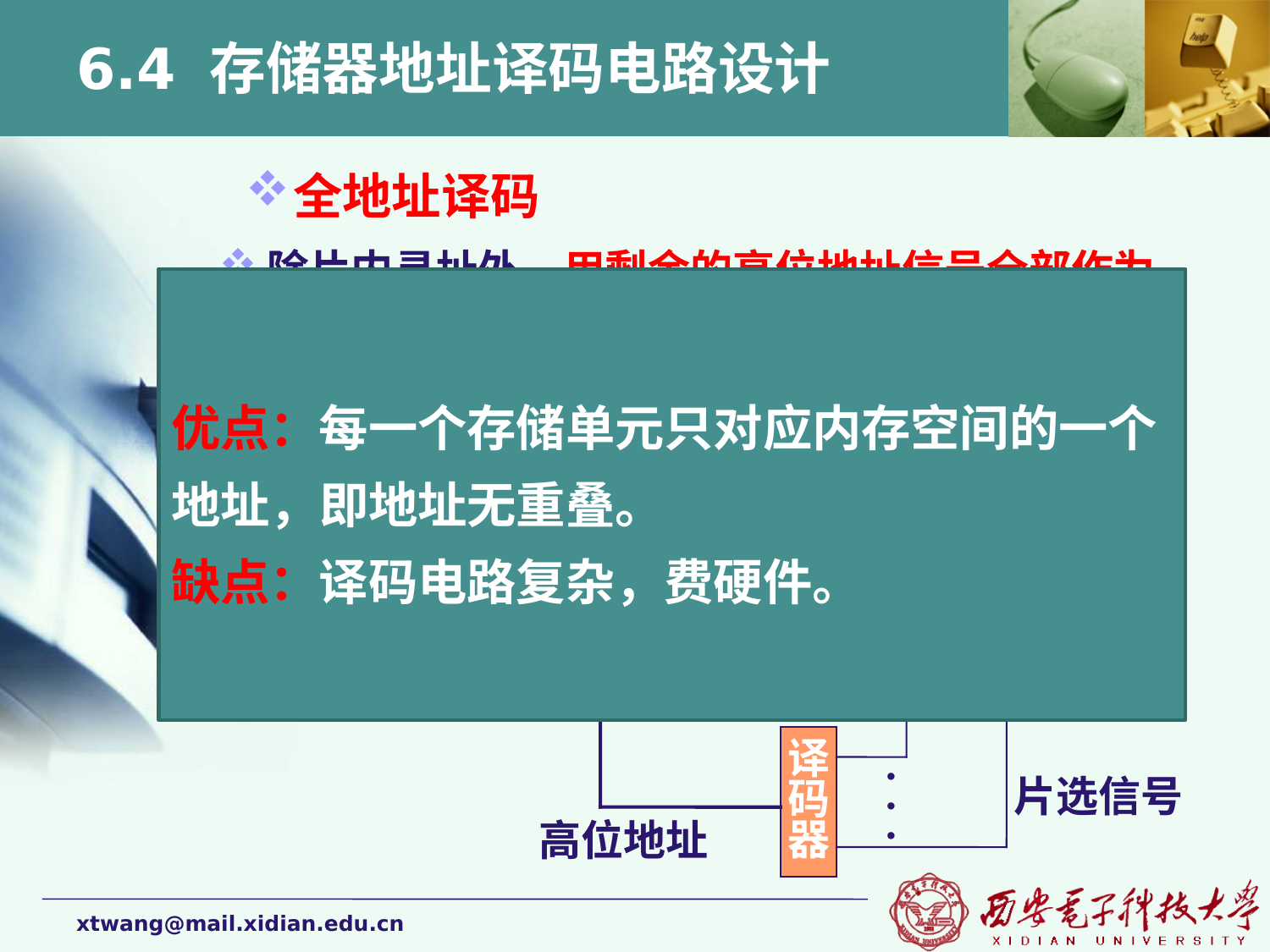

# 6.4 存储器地址译码电路设计
全地址译码
除片内寻址外，用剩余的高位地址信号全部作为译码输入信号，译码器的输出作为各芯片的片选信号。存储器的每一个单元都占据一个唯一的内存地址，不会产生地址重叠现象，但译码比较复杂。
优点：每一个存储单元只对应内存空间的一个地址，即地址无重叠。
缺点：译码电路复杂，费硬件。
存储器芯片
存储器芯片
低位地址
存储器芯片

地址线

译
码
器
• • •

片选信号
高位地址

xtwang@mail.xidian.edu.cn